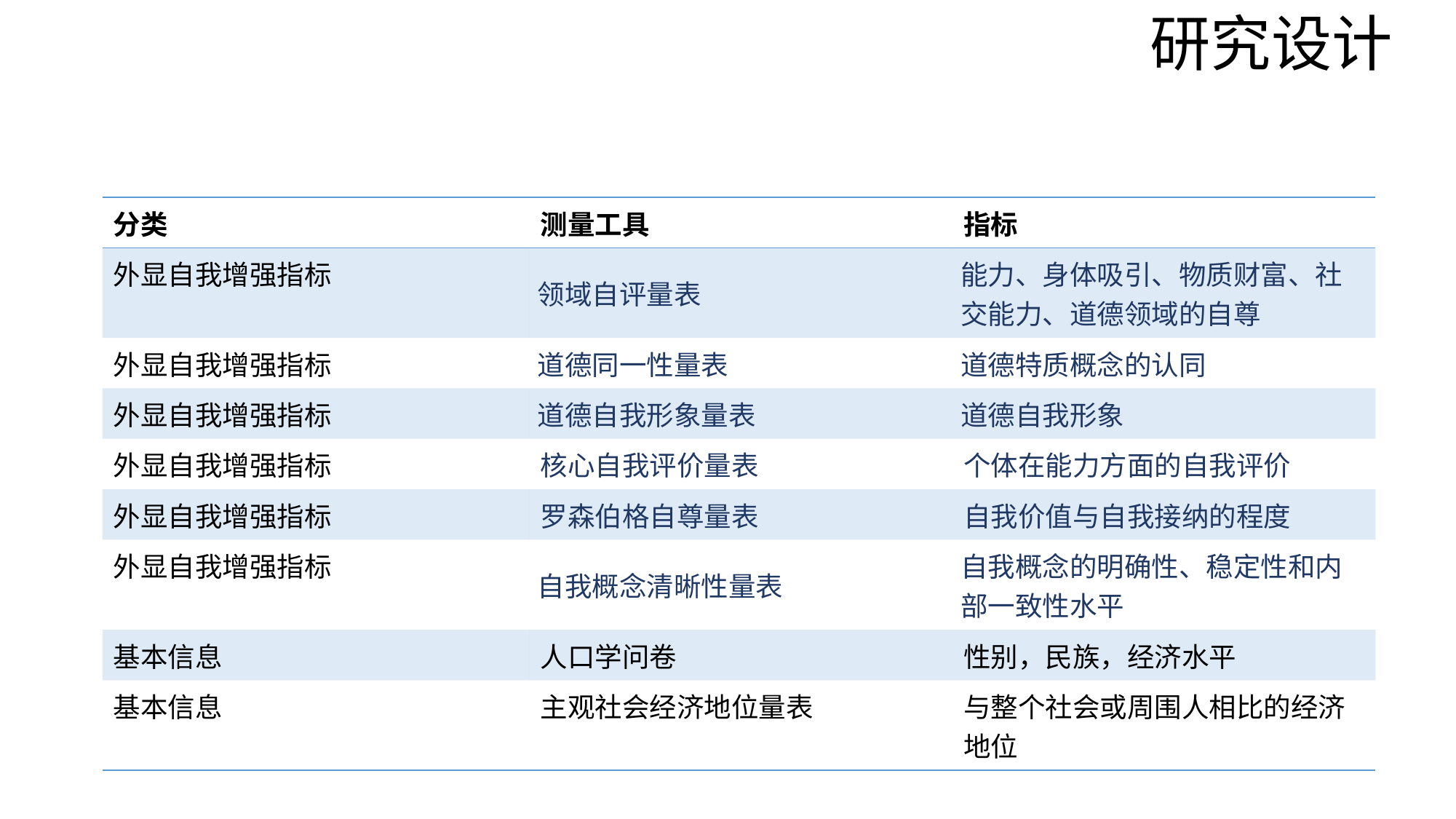

研究设计
| 分类 | 测量工具 | 指标 |
| --- | --- | --- |
| 外显自我增强指标 | 领域自评量表 | 能力、身体吸引、物质财富、社交能力、道德领域的自尊 |
| 外显自我增强指标 | 道德同一性量表 | 道德特质概念的认同 |
| 外显自我增强指标 | 道德自我形象量表 | 道德自我形象 |
| 外显自我增强指标 | 核心自我评价量表 | 个体在能力方面的自我评价 |
| 外显自我增强指标 | 罗森伯格自尊量表 | 自我价值与自我接纳的程度 |
| 外显自我增强指标 | 自我概念清晰性量表 | 自我概念的明确性、稳定性和内部一致性水平 |
| 基本信息 | 人口学问卷 | 性别，民族，经济水平 |
| 基本信息 | 主观社会经济地位量表 | 与整个社会或周围人相比的经济地位 |